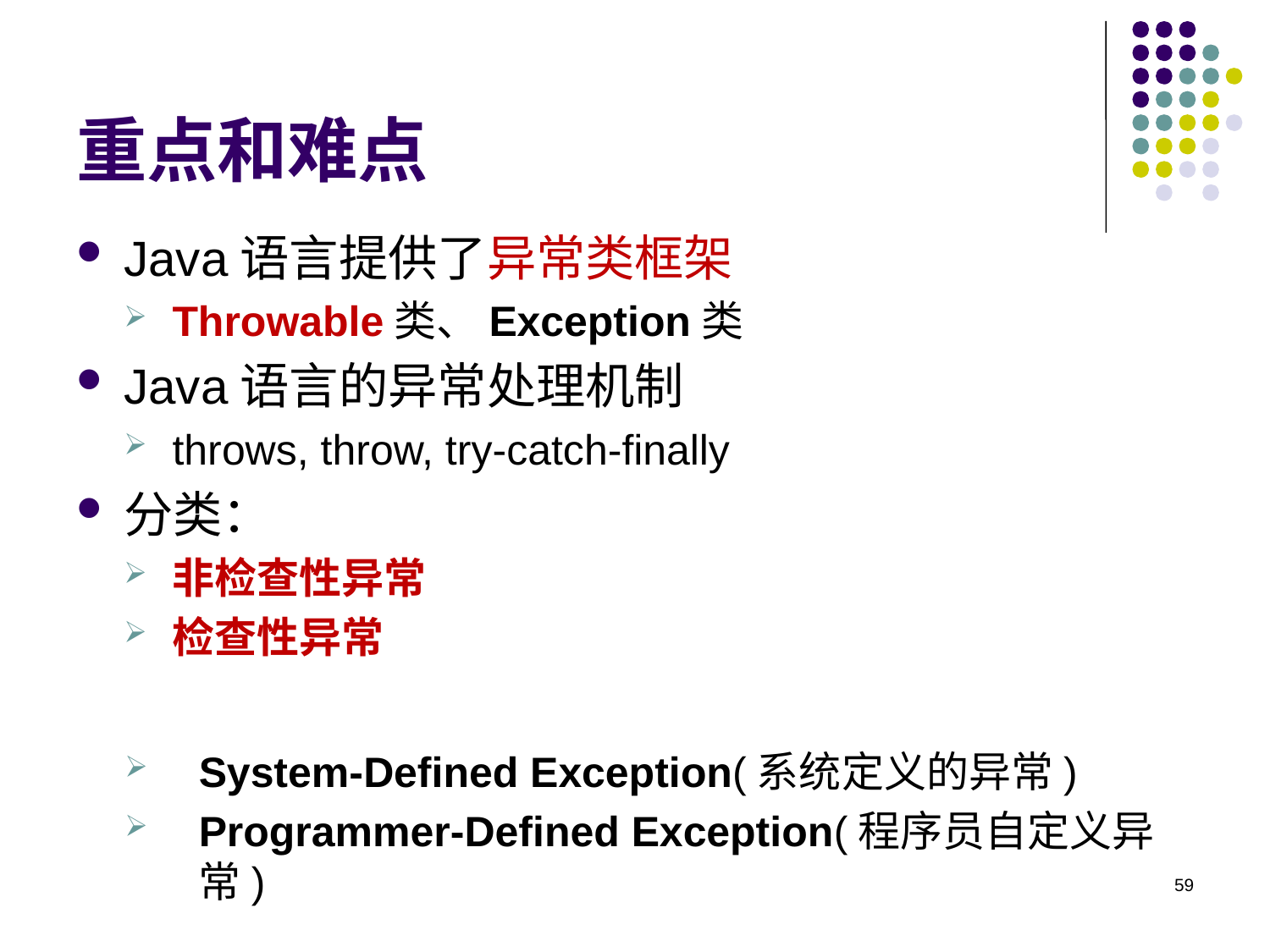

# 重点和难点
Java语言提供了异常类框架
Throwable类、Exception类
Java语言的异常处理机制
throws, throw, try-catch-finally
分类：
非检查性异常
检查性异常

System-Defined Exception(系统定义的异常)
Programmer-Defined Exception(程序员自定义异常)

59